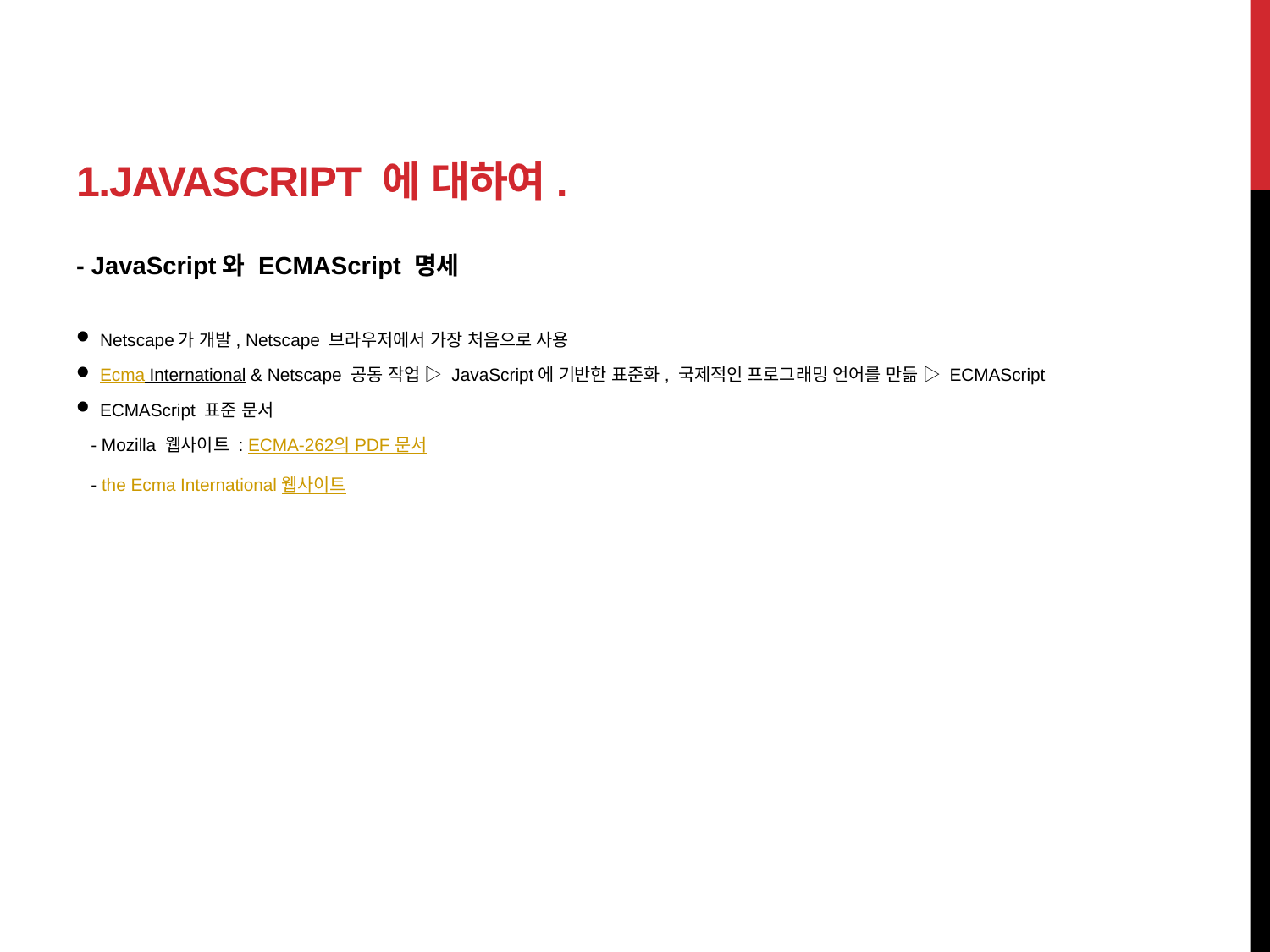

# 1.JavaScript 에 대하여.
- JavaScript와 ECMAScript 명세

Netscape가 개발, Netscape 브라우저에서 가장 처음으로 사용
Ecma International & Netscape 공동 작업 ▷ JavaScript에 기반한 표준화, 국제적인 프로그래밍 언어를 만듦 ▷ ECMAScript
ECMAScript 표준 문서
   - Mozilla 웹사이트 : ECMA-262의 PDF 문서
   - the Ecma International 웹사이트